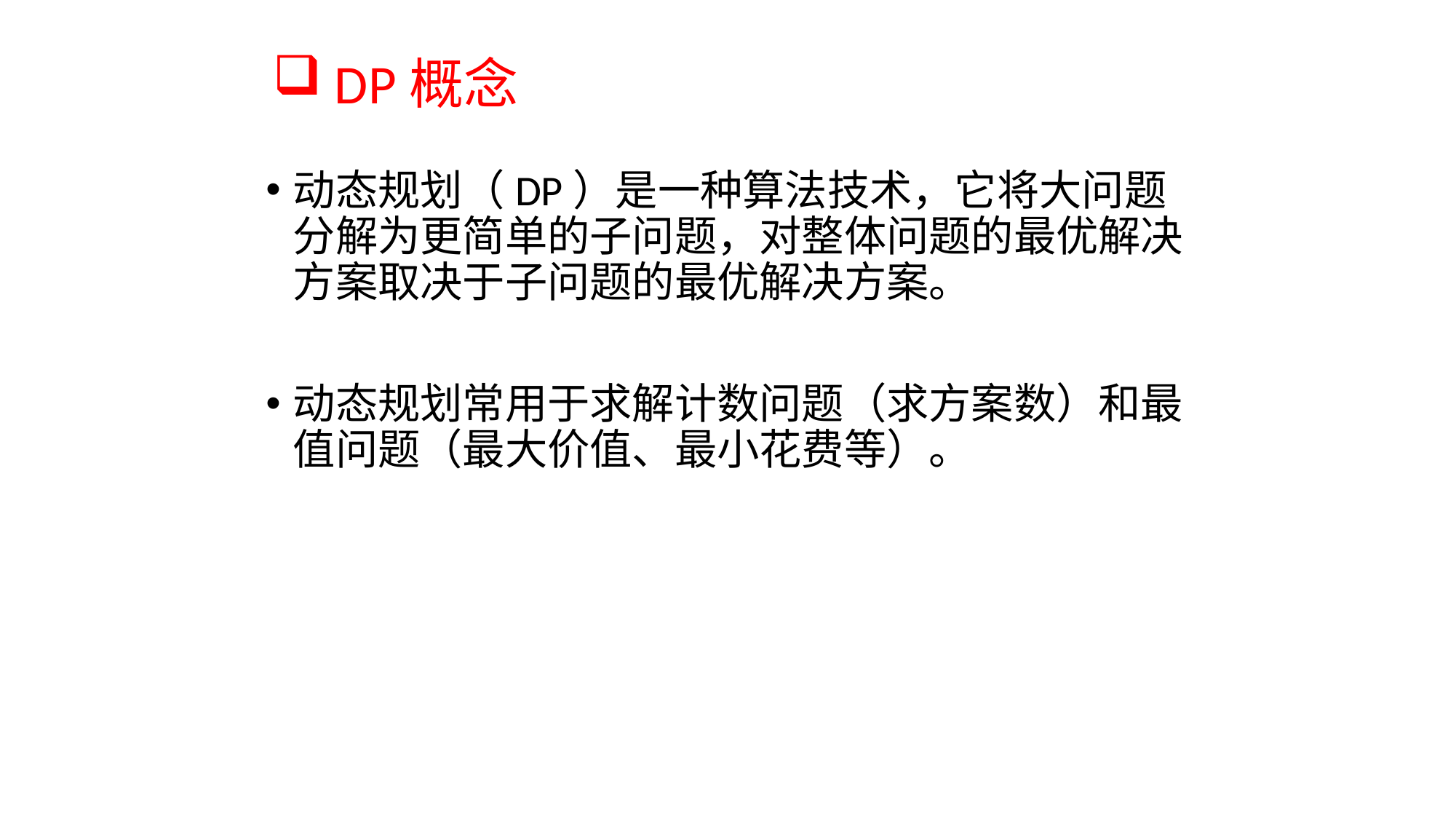

# DP概念
动态规划（DP）是一种算法技术，它将大问题分解为更简单的子问题，对整体问题的最优解决方案取决于子问题的最优解决方案。

动态规划常用于求解计数问题（求方案数）和最值问题（最大价值、最小花费等）。